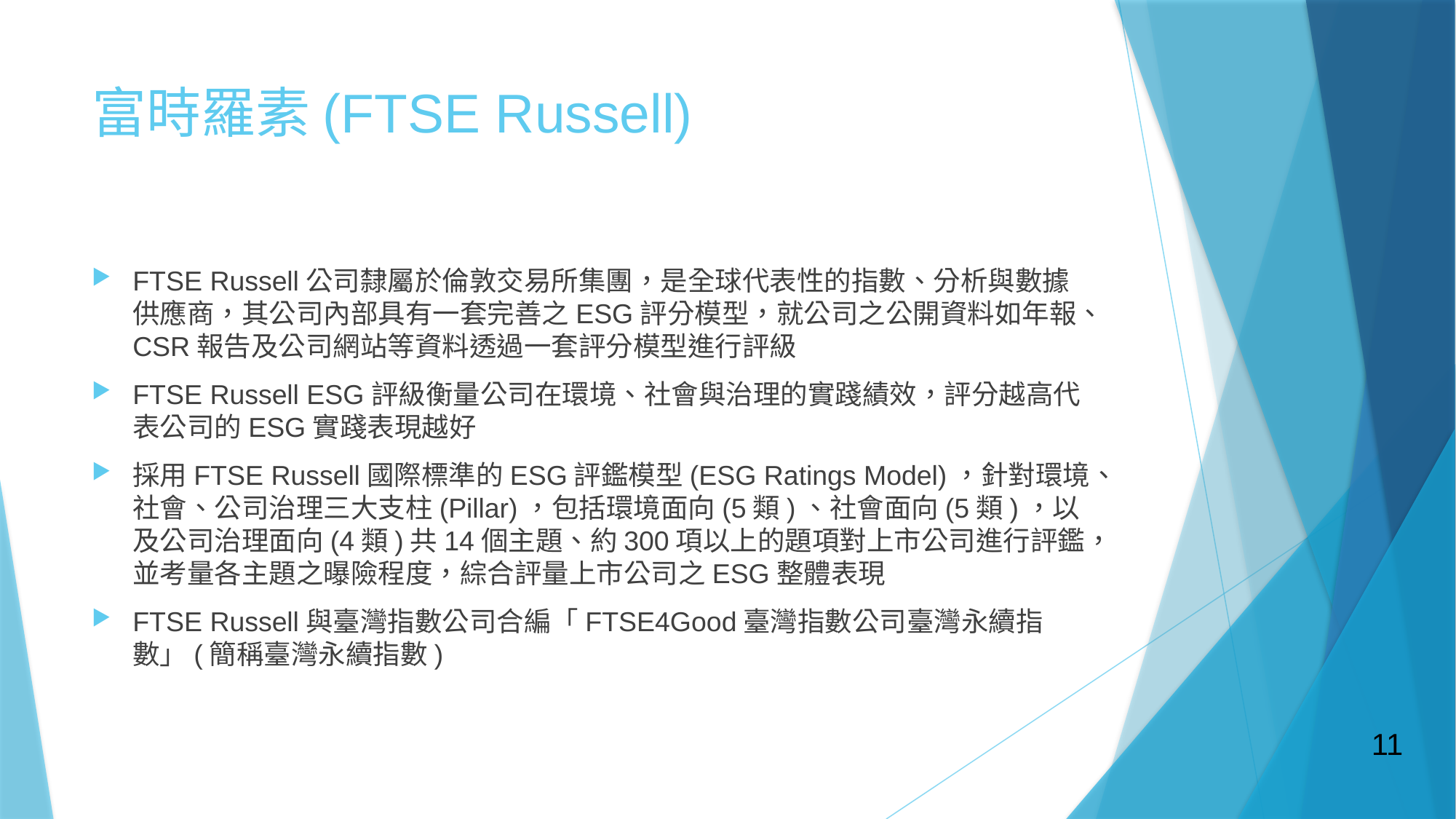

# 富時羅素(FTSE Russell)
FTSE Russell公司隸屬於倫敦交易所集團，是全球代表性的指數、分析與數據供應商，其公司內部具有一套完善之ESG評分模型，就公司之公開資料如年報、CSR報告及公司網站等資料透過一套評分模型進行評級
FTSE Russell ESG評級衡量公司在環境、社會與治理的實踐績效，評分越高代表公司的ESG實踐表現越好
採用FTSE Russell國際標準的ESG評鑑模型(ESG Ratings Model)，針對環境、社會、公司治理三大支柱(Pillar)，包括環境面向(5類)、社會面向(5類)，以及公司治理面向(4類)共14個主題、約300項以上的題項對上市公司進行評鑑，並考量各主題之曝險程度，綜合評量上市公司之ESG整體表現
FTSE Russell與臺灣指數公司合編「FTSE4Good臺灣指數公司臺灣永續指數」(簡稱臺灣永續指數)
11